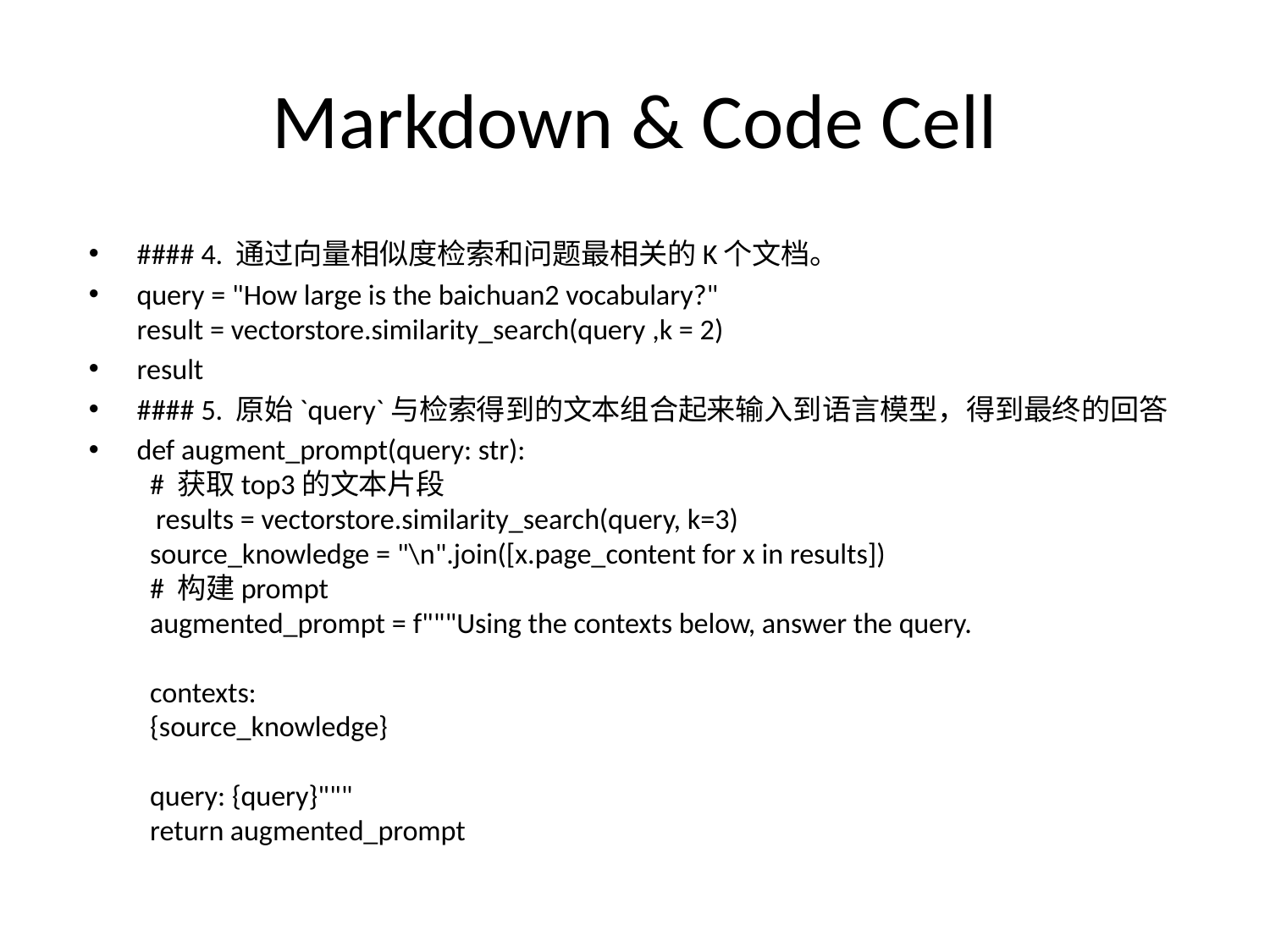

# Markdown & Code Cell

#### 4. 通过向量相似度检索和问题最相关的K个文档。
query = "How large is the baichuan2 vocabulary?"
result = vectorstore.similarity_search(query ,k = 2)
result
#### 5. 原始`query`与检索得到的文本组合起来输入到语言模型，得到最终的回答
def augment_prompt(query: str):
  # 获取top3的文本片段
  results = vectorstore.similarity_search(query, k=3)
  source_knowledge = "\n".join([x.page_content for x in results])
  # 构建prompt
  augmented_prompt = f"""Using the contexts below, answer the query.
  contexts:
  {source_knowledge}
  query: {query}"""
  return augmented_prompt